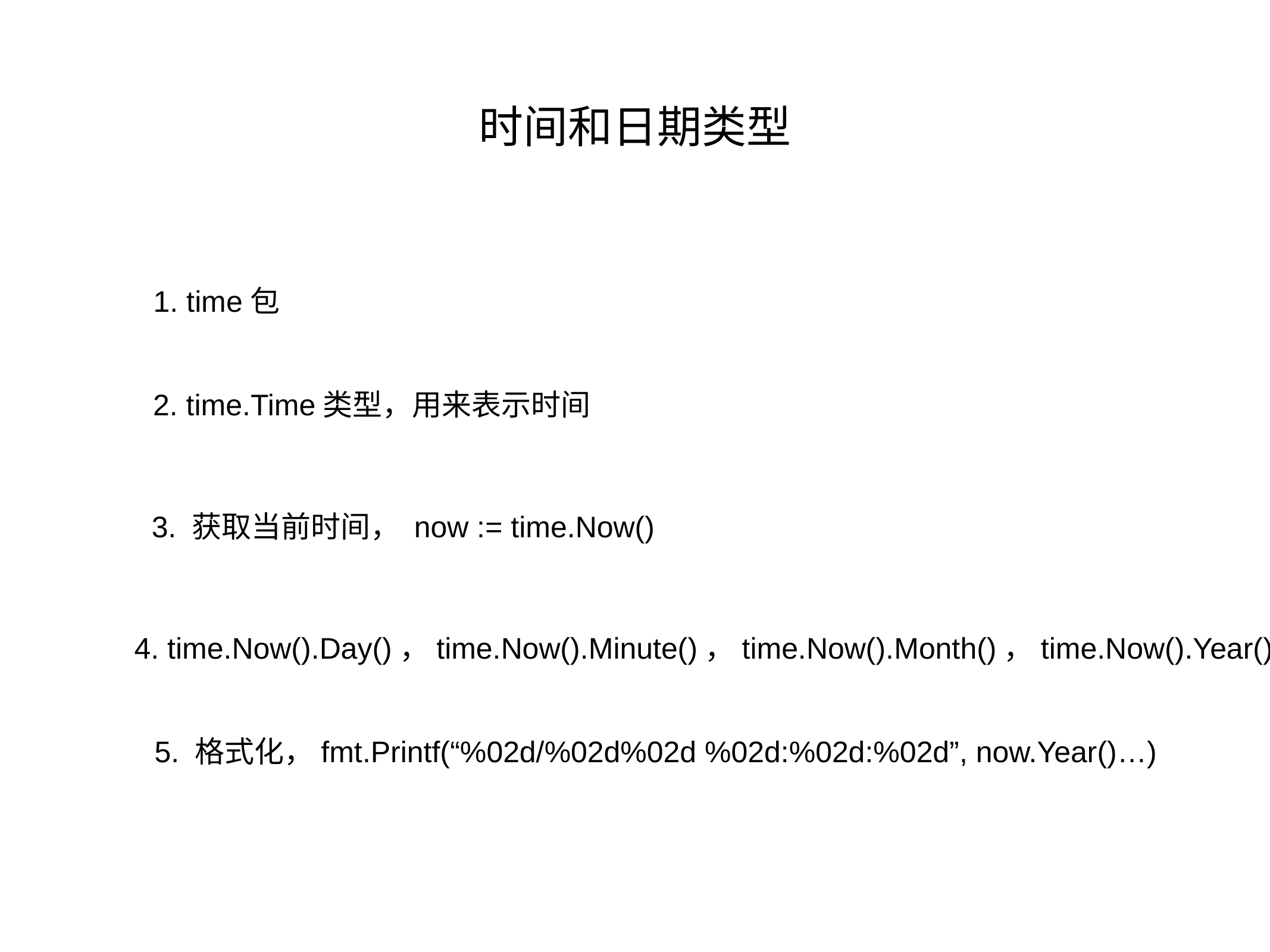

时间和日期类型
1. time包
2. time.Time类型，用来表示时间
3. 获取当前时间， now := time.Now()
4. time.Now().Day()，time.Now().Minute()，time.Now().Month()，time.Now().Year()
5. 格式化，fmt.Printf(“%02d/%02d%02d %02d:%02d:%02d”, now.Year()…)